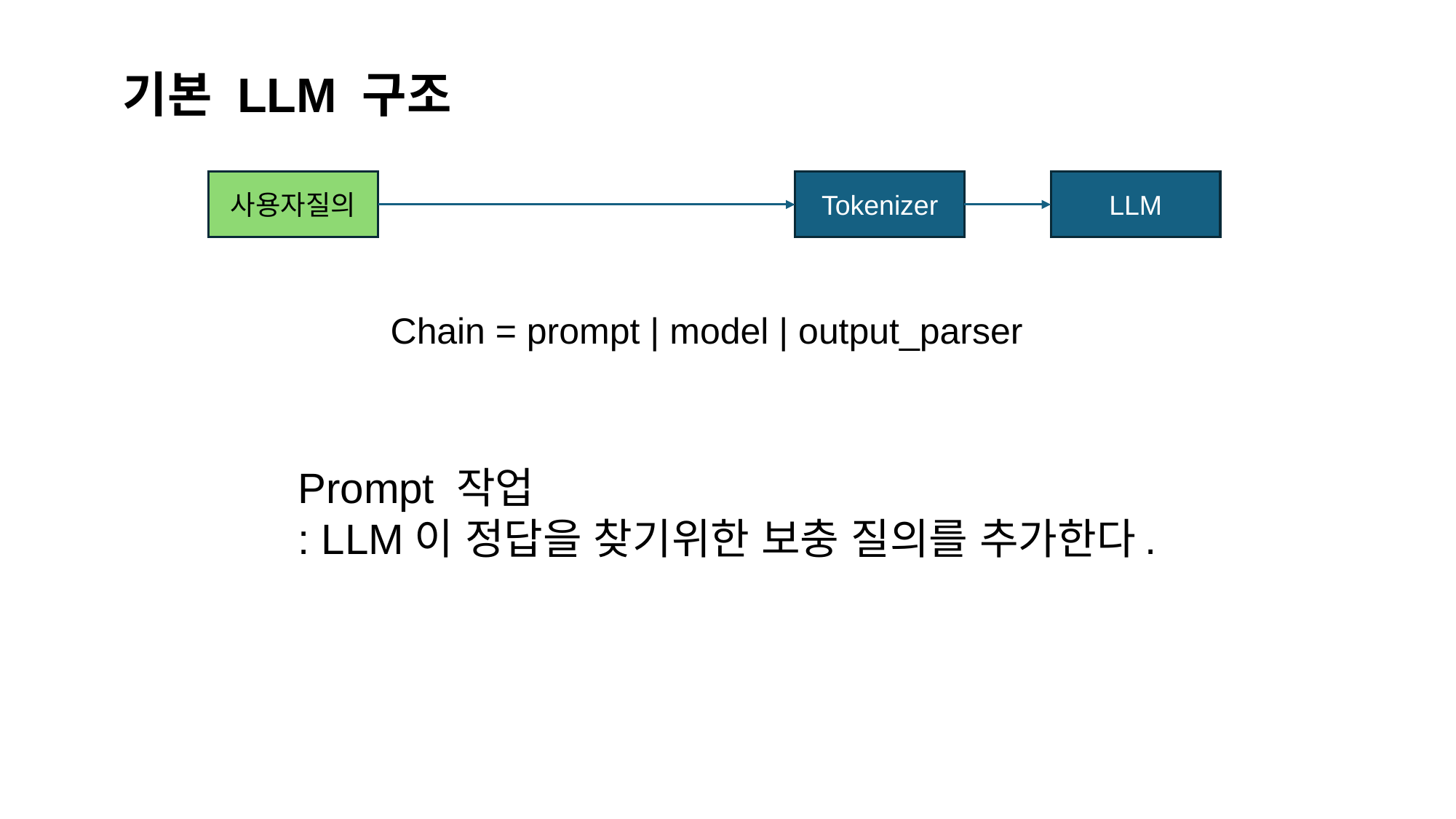

기본 LLM 구조
사용자질의
Tokenizer
LLM
Chain = prompt | model | output_parser
Prompt 작업
: LLM이 정답을 찾기위한 보충 질의를 추가한다.